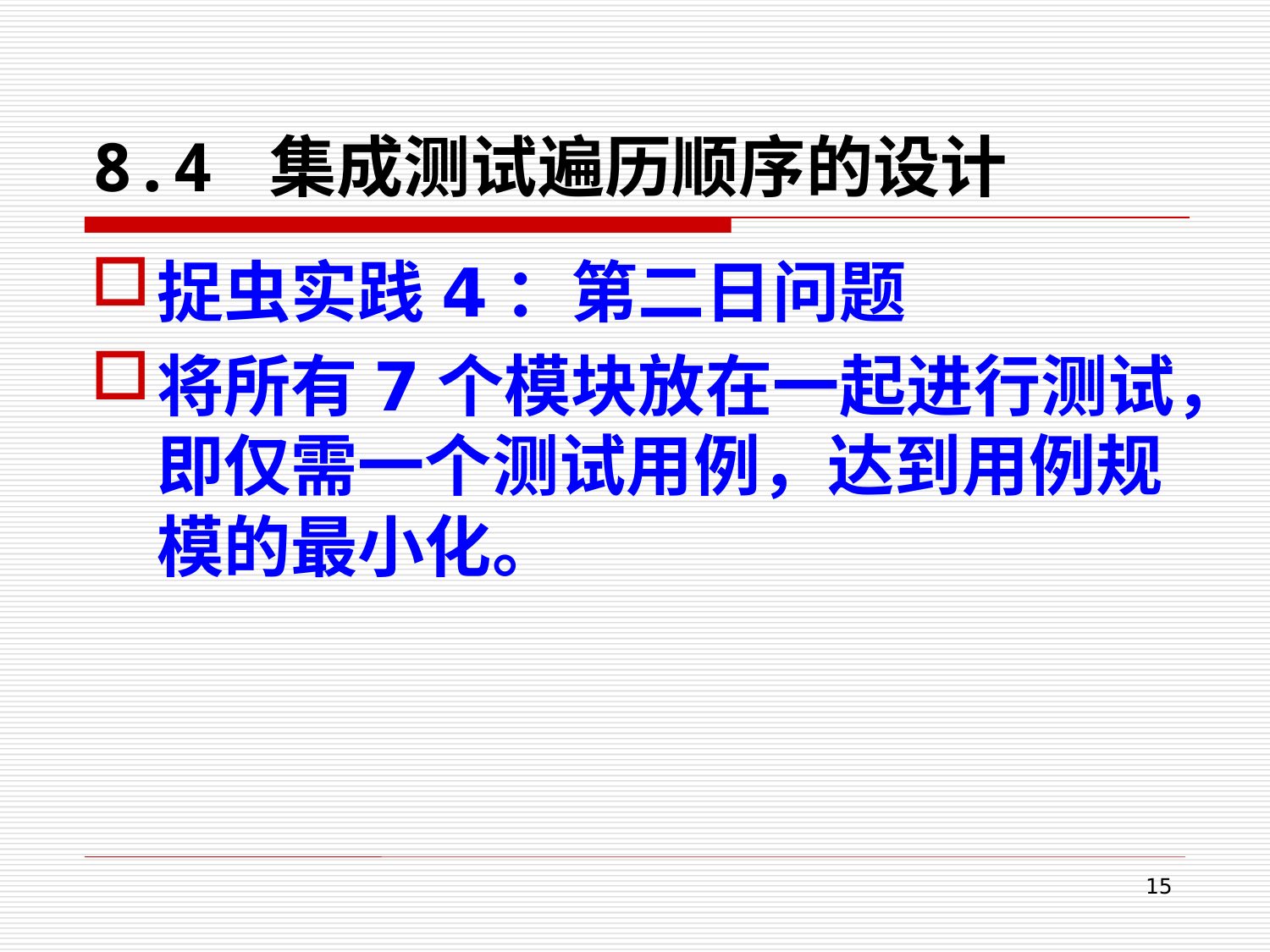

8.4 集成测试遍历顺序的设计
捉虫实践4：第二日问题
将所有7个模块放在一起进行测试，即仅需一个测试用例，达到用例规模的最小化。
15